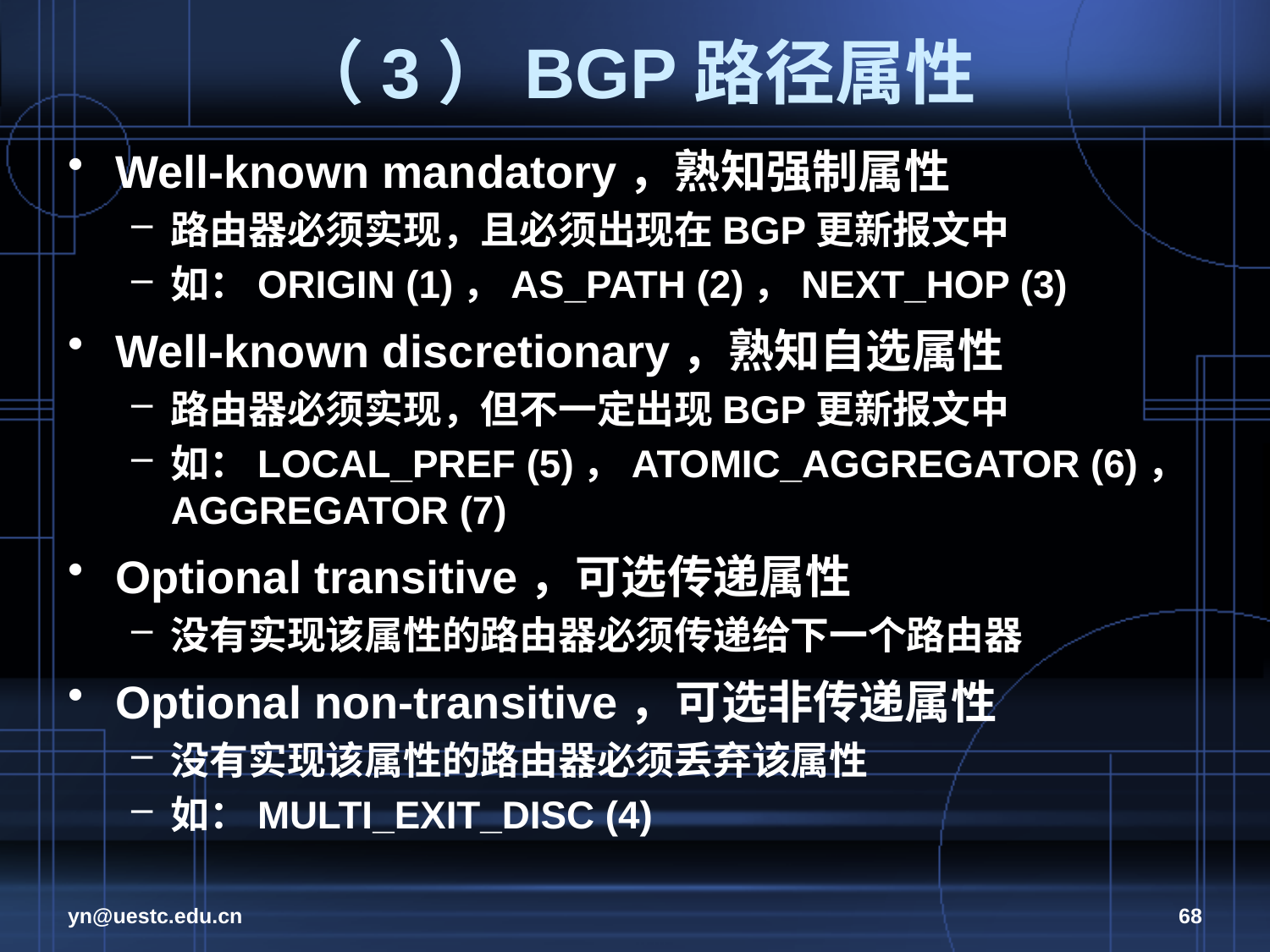

# （3）BGP路径属性
Well-known mandatory，熟知强制属性
路由器必须实现，且必须出现在BGP更新报文中
如：ORIGIN (1)，AS_PATH (2)，NEXT_HOP (3)
Well-known discretionary，熟知自选属性
路由器必须实现，但不一定出现BGP更新报文中
如：LOCAL_PREF (5)，ATOMIC_AGGREGATOR (6)， AGGREGATOR (7)
Optional transitive，可选传递属性
没有实现该属性的路由器必须传递给下一个路由器
Optional non-transitive，可选非传递属性
没有实现该属性的路由器必须丢弃该属性
如：MULTI_EXIT_DISC (4)

yn@uestc.edu.cn
68